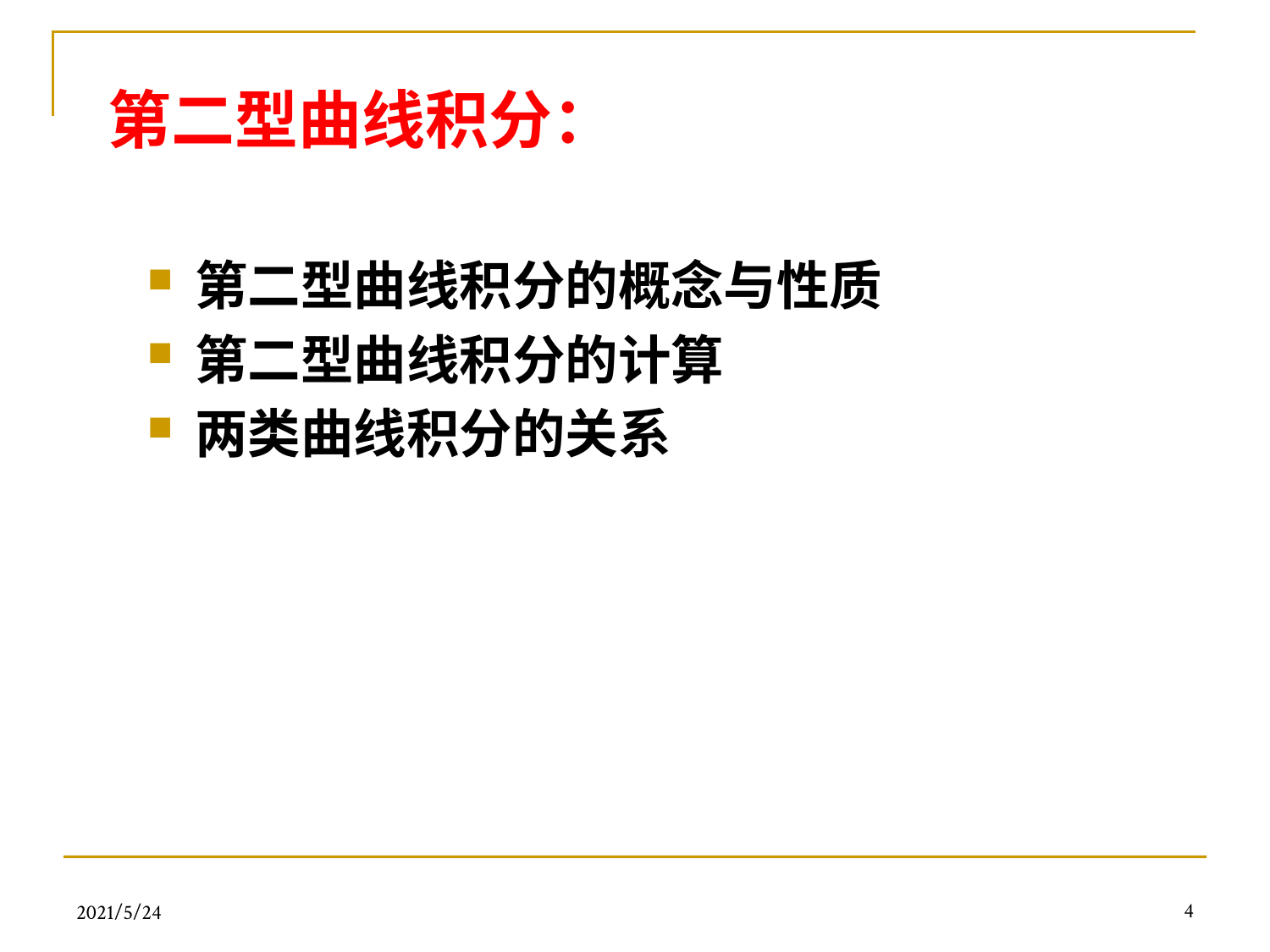

第二型曲线积分：
第二型曲线积分的概念与性质
第二型曲线积分的计算
两类曲线积分的关系
2021/5/24
4